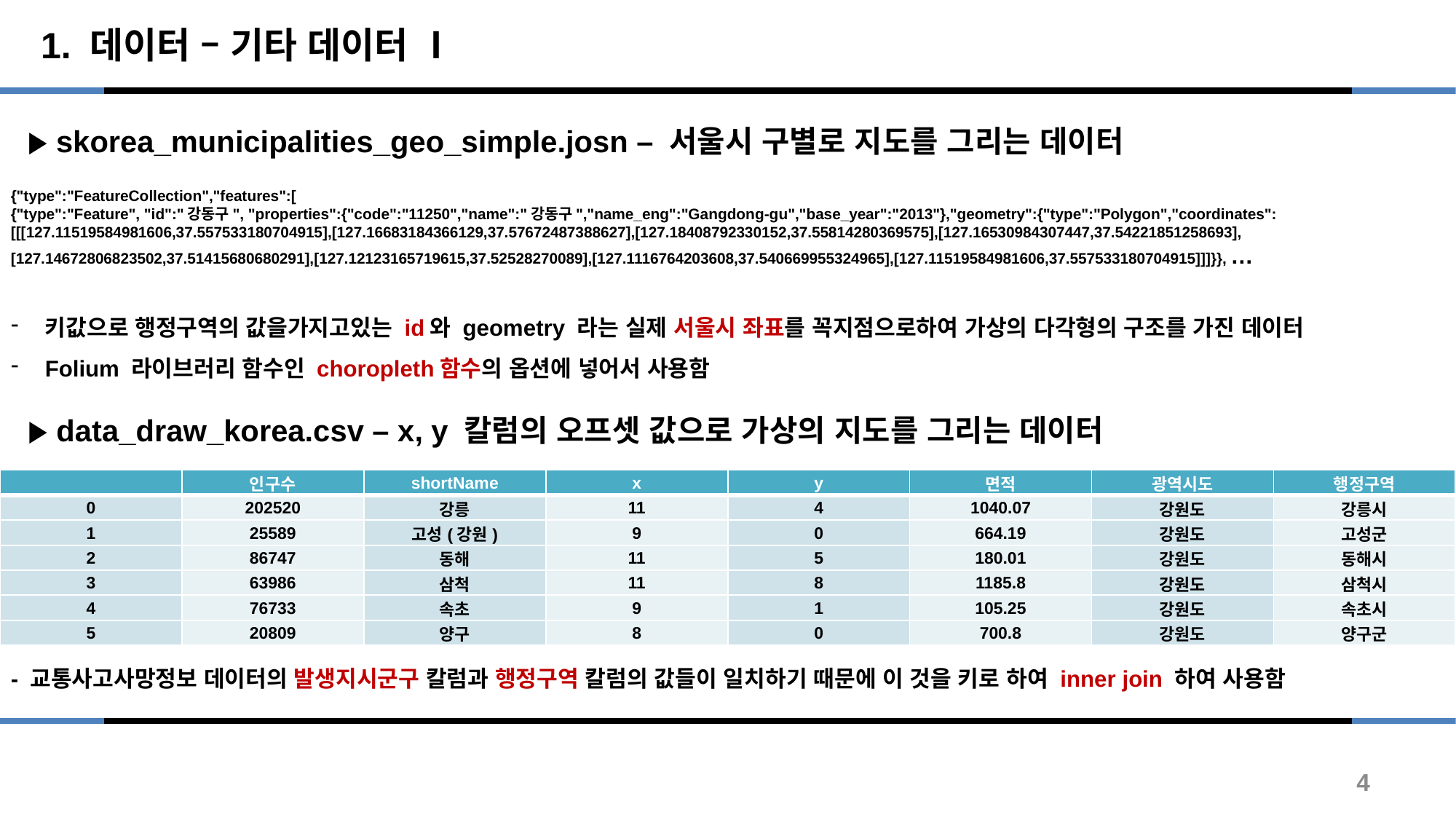

1. 데이터 – 기타 데이터 Ⅰ
  ▶ skorea_municipalities_geo_simple.josn – 서울시 구별로 지도를 그리는 데이터
{"type":"FeatureCollection","features":[
{"type":"Feature", "id":"강동구", "properties":{"code":"11250","name":"강동구","name_eng":"Gangdong-gu","base_year":"2013"},"geometry":{"type":"Polygon","coordinates":[[[127.11519584981606,37.557533180704915],[127.16683184366129,37.57672487388627],[127.18408792330152,37.55814280369575],[127.16530984307447,37.54221851258693],[127.14672806823502,37.51415680680291],[127.12123165719615,37.52528270089],[127.1116764203608,37.540669955324965],[127.11519584981606,37.557533180704915]]]}}, …
키값으로 행정구역의 값을가지고있는 id와 geometry 라는 실제 서울시 좌표를 꼭지점으로하여 가상의 다각형의 구조를 가진 데이터
Folium 라이브러리 함수인 choropleth함수의 옵션에 넣어서 사용함

  ▶ data_draw_korea.csv – x, y 칼럼의 오프셋 값으로 가상의 지도를 그리는 데이터
|  | 인구수 | shortName | x | y | 면적 | 광역시도 | 행정구역 |
| --- | --- | --- | --- | --- | --- | --- | --- |
| 0 | 202520 | 강릉 | 11 | 4 | 1040.07 | 강원도 | 강릉시 |
| 1 | 25589 | 고성(강원) | 9 | 0 | 664.19 | 강원도 | 고성군 |
| 2 | 86747 | 동해 | 11 | 5 | 180.01 | 강원도 | 동해시 |
| 3 | 63986 | 삼척 | 11 | 8 | 1185.8 | 강원도 | 삼척시 |
| 4 | 76733 | 속초 | 9 | 1 | 105.25 | 강원도 | 속초시 |
| 5 | 20809 | 양구 | 8 | 0 | 700.8 | 강원도 | 양구군 |
- 교통사고사망정보 데이터의 발생지시군구 칼럼과 행정구역 칼럼의 값들이 일치하기 때문에 이 것을 키로 하여 inner join 하여 사용함
4